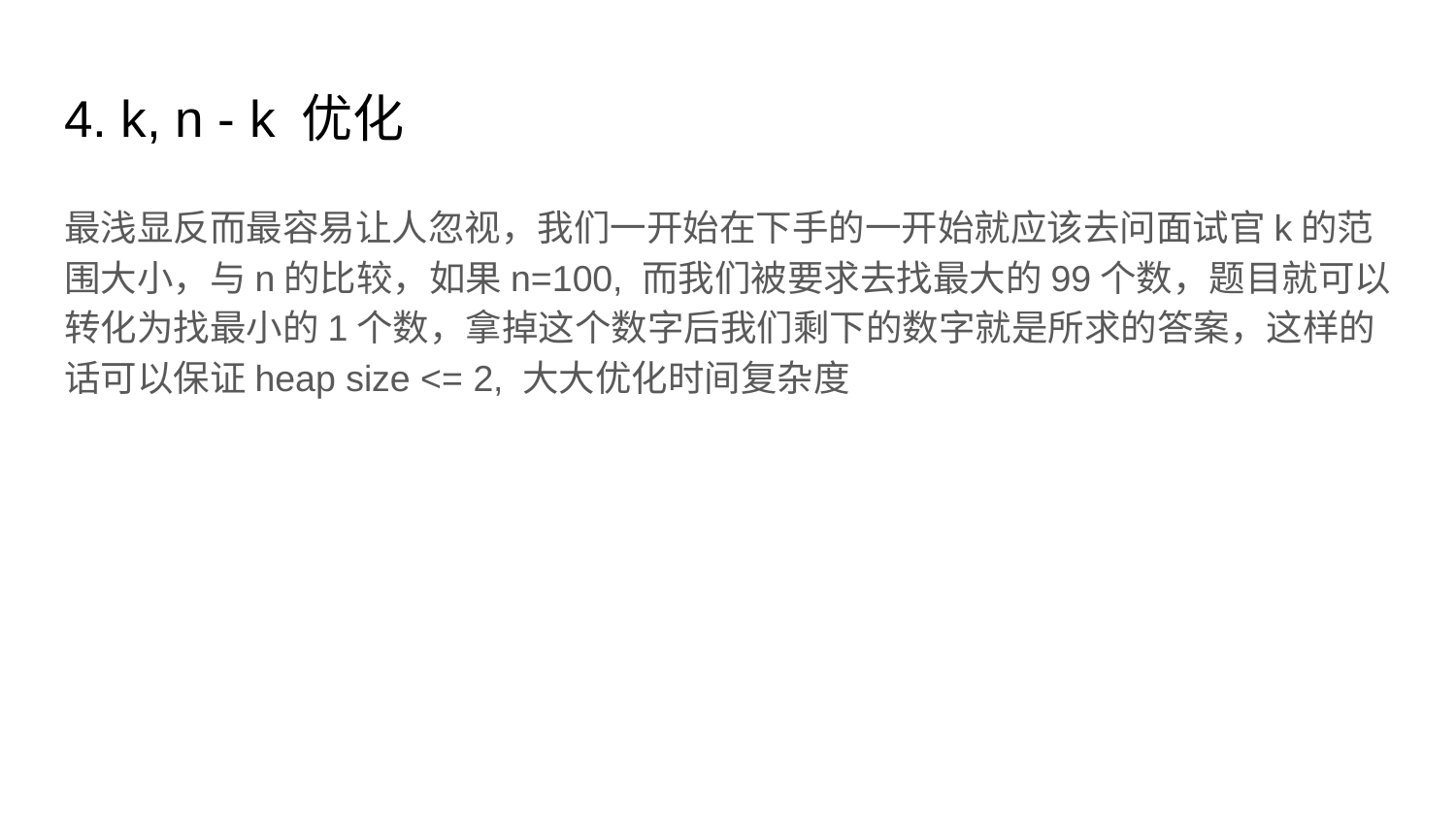

# 4. k, n - k 优化
最浅显反而最容易让人忽视，我们一开始在下手的一开始就应该去问面试官k的范围大小，与n的比较，如果n=100, 而我们被要求去找最大的99个数，题目就可以转化为找最小的1个数，拿掉这个数字后我们剩下的数字就是所求的答案，这样的话可以保证heap size <= 2, 大大优化时间复杂度